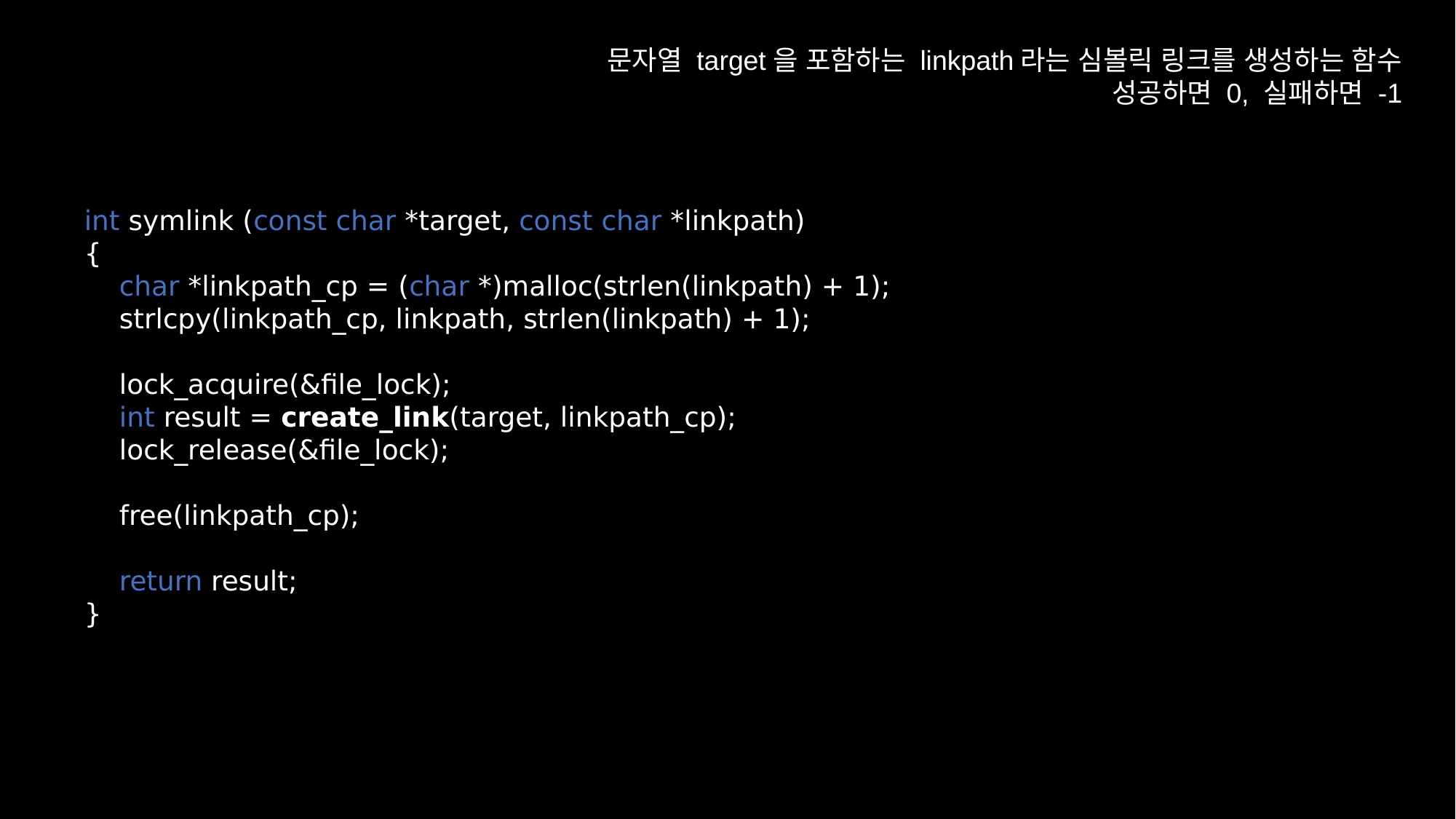

문자열 target을 포함하는 linkpath라는 심볼릭 링크를 생성하는 함수
성공하면 0, 실패하면 -1
int symlink (const char *target, const char *linkpath)
{
    char *linkpath_cp = (char *)malloc(strlen(linkpath) + 1);
    strlcpy(linkpath_cp, linkpath, strlen(linkpath) + 1);
    lock_acquire(&file_lock);
    int result = create_link(target, linkpath_cp);
    lock_release(&file_lock);
    free(linkpath_cp);
    return result;
}